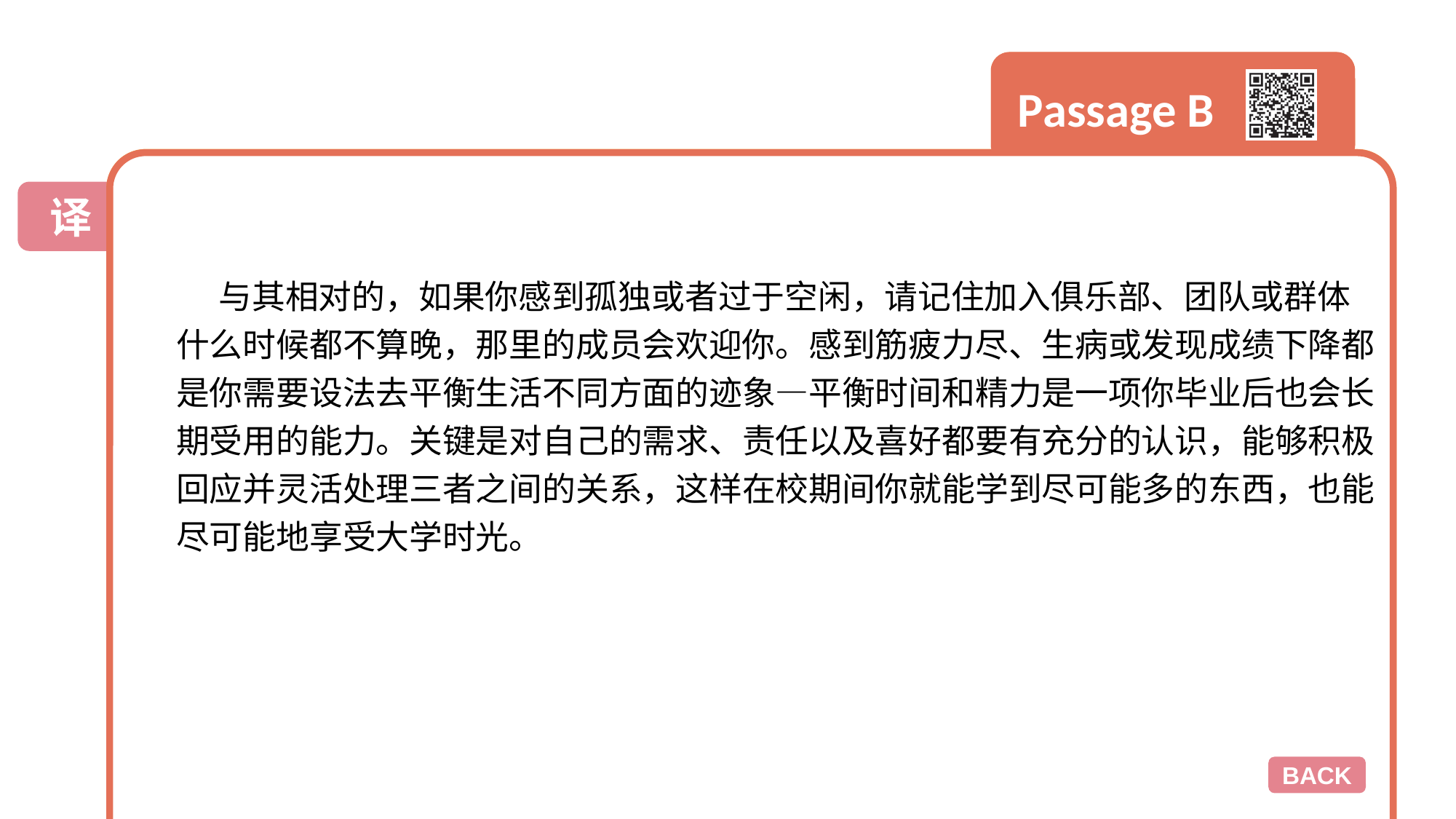

与其相对的，如果你感到孤独或者过于空闲，请记住加入俱乐部、团队或群体什么时候都不算晚，那里的成员会欢迎你。感到筋疲力尽、生病或发现成绩下降都是你需要设法去平衡生活不同方面的迹象—平衡时间和精力是一项你毕业后也会长期受用的能力。关键是对自己的需求、责任以及喜好都要有充分的认识，能够积极回应并灵活处理三者之间的关系，这样在校期间你就能学到尽可能多的东西，也能尽可能地享受大学时光。

BACK